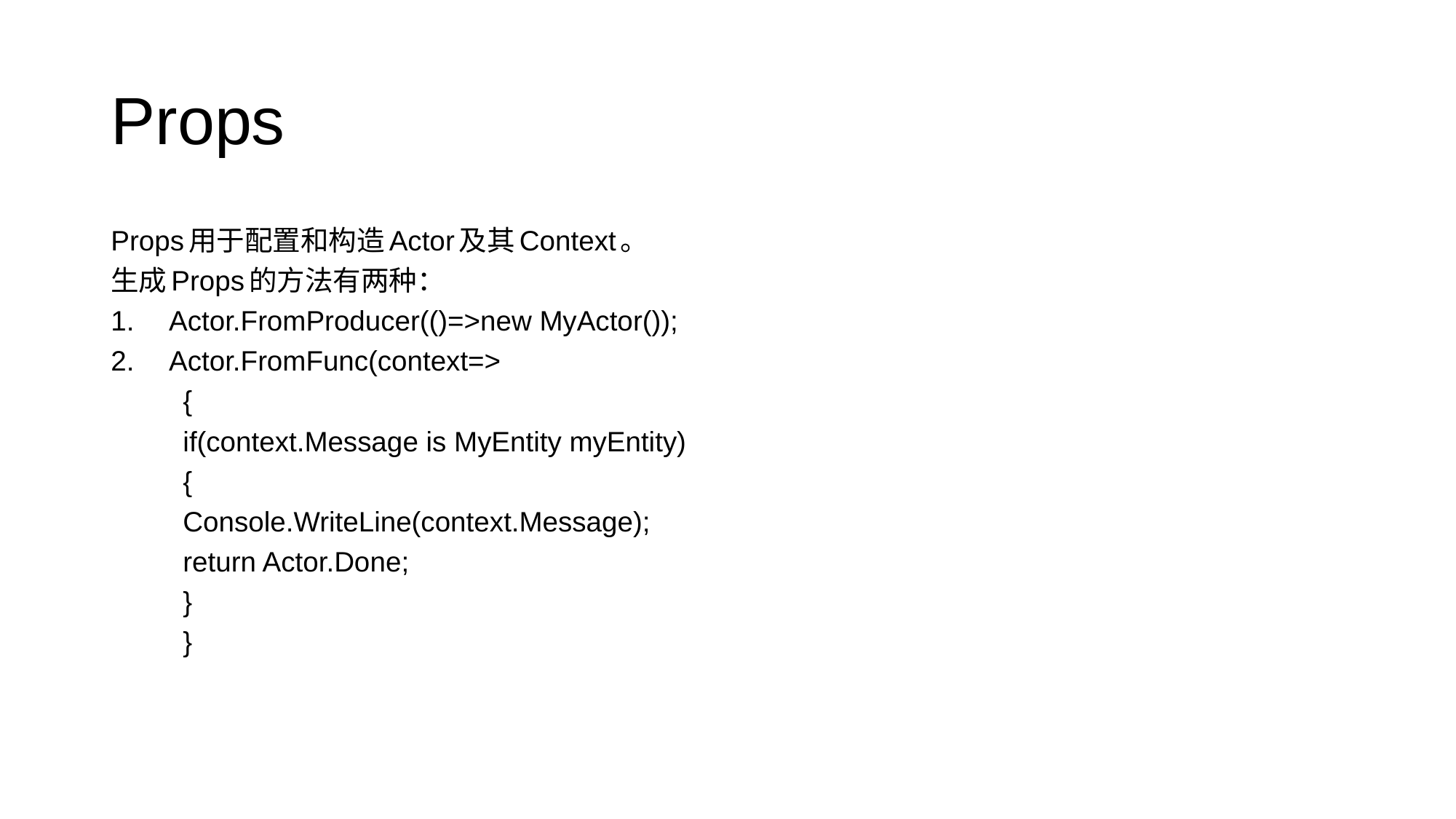

# Props
Props用于配置和构造Actor及其Context。
生成Props的方法有两种：
Actor.FromProducer(()=>new MyActor());
Actor.FromFunc(context=>
	{
		if(context.Message is MyEntity myEntity)
		{
			Console.WriteLine(context.Message);
			return Actor.Done;
		}
	}